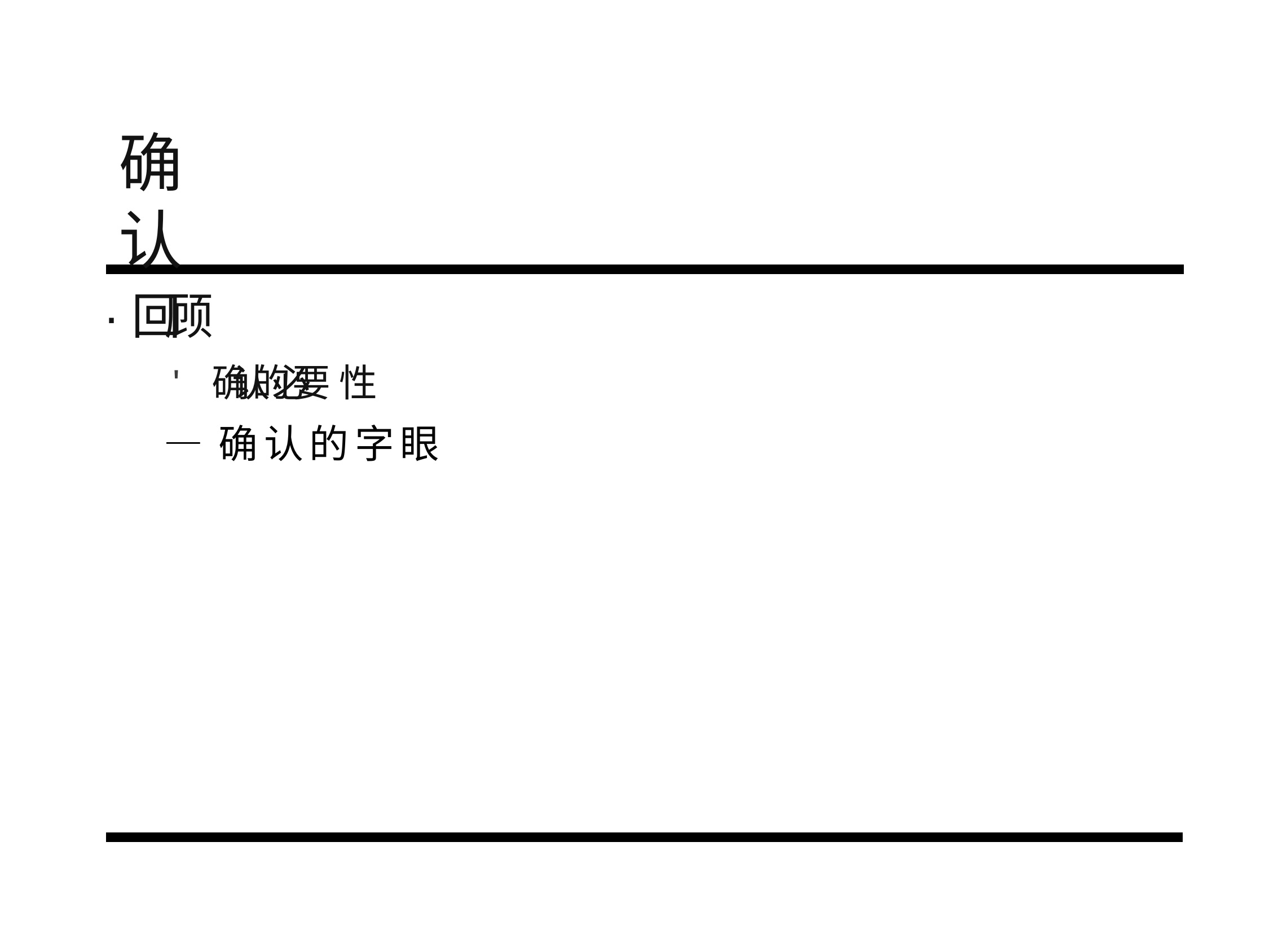

# 确认
·回顾
' 确 认 的 必 要 性
—确认的字眼